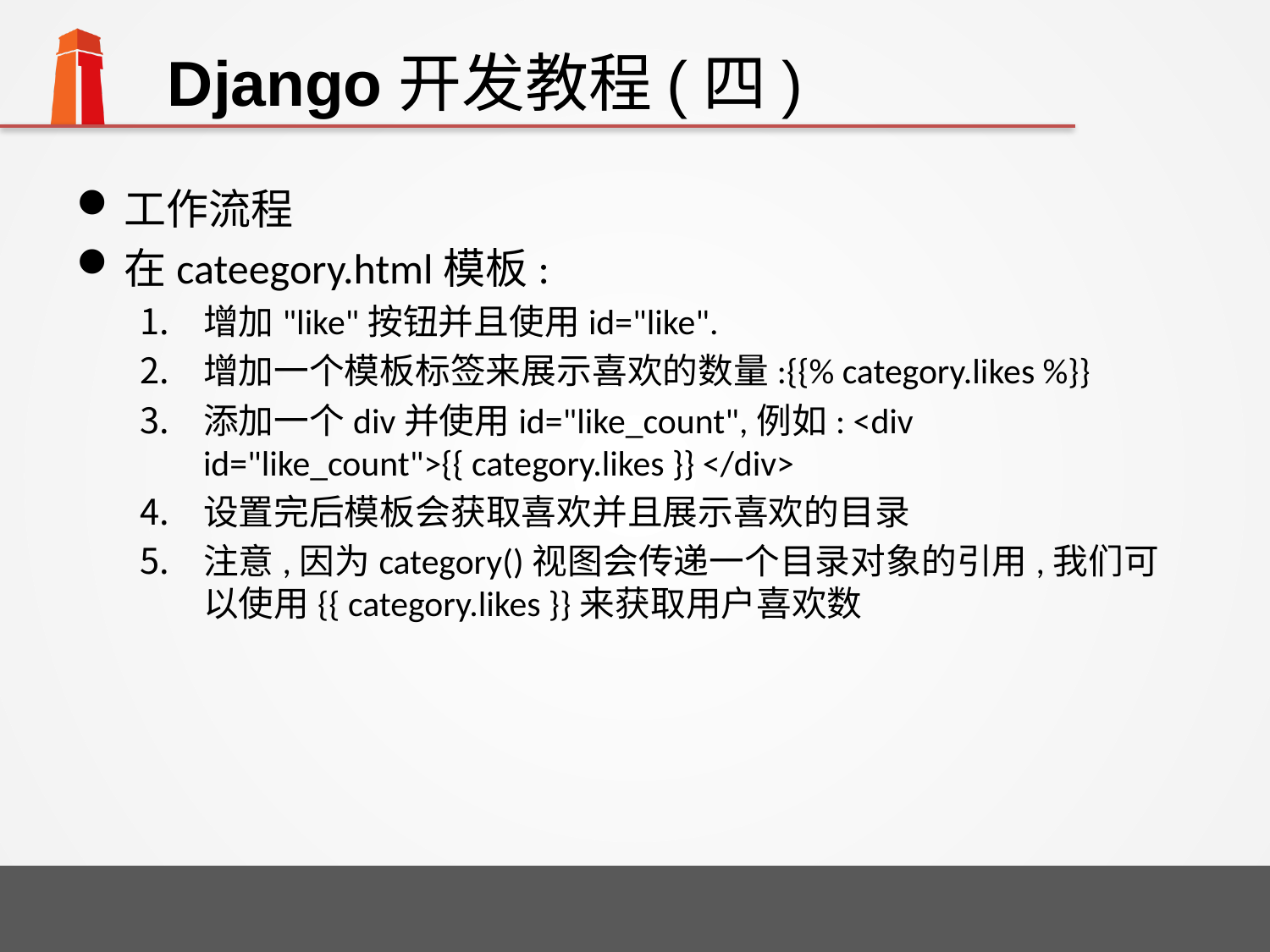

# Django开发教程(四)
工作流程
在cateegory.html模板:
增加"like"按钮并且使用id="like".
增加一个模板标签来展示喜欢的数量:{{% category.likes %}}
添加一个div并使用id="like_count",例如: <div id="like_count">{{ category.likes }} </div>
设置完后模板会获取喜欢并且展示喜欢的目录
注意,因为category()视图会传递一个目录对象的引用,我们可以使用{{ category.likes }}来获取用户喜欢数